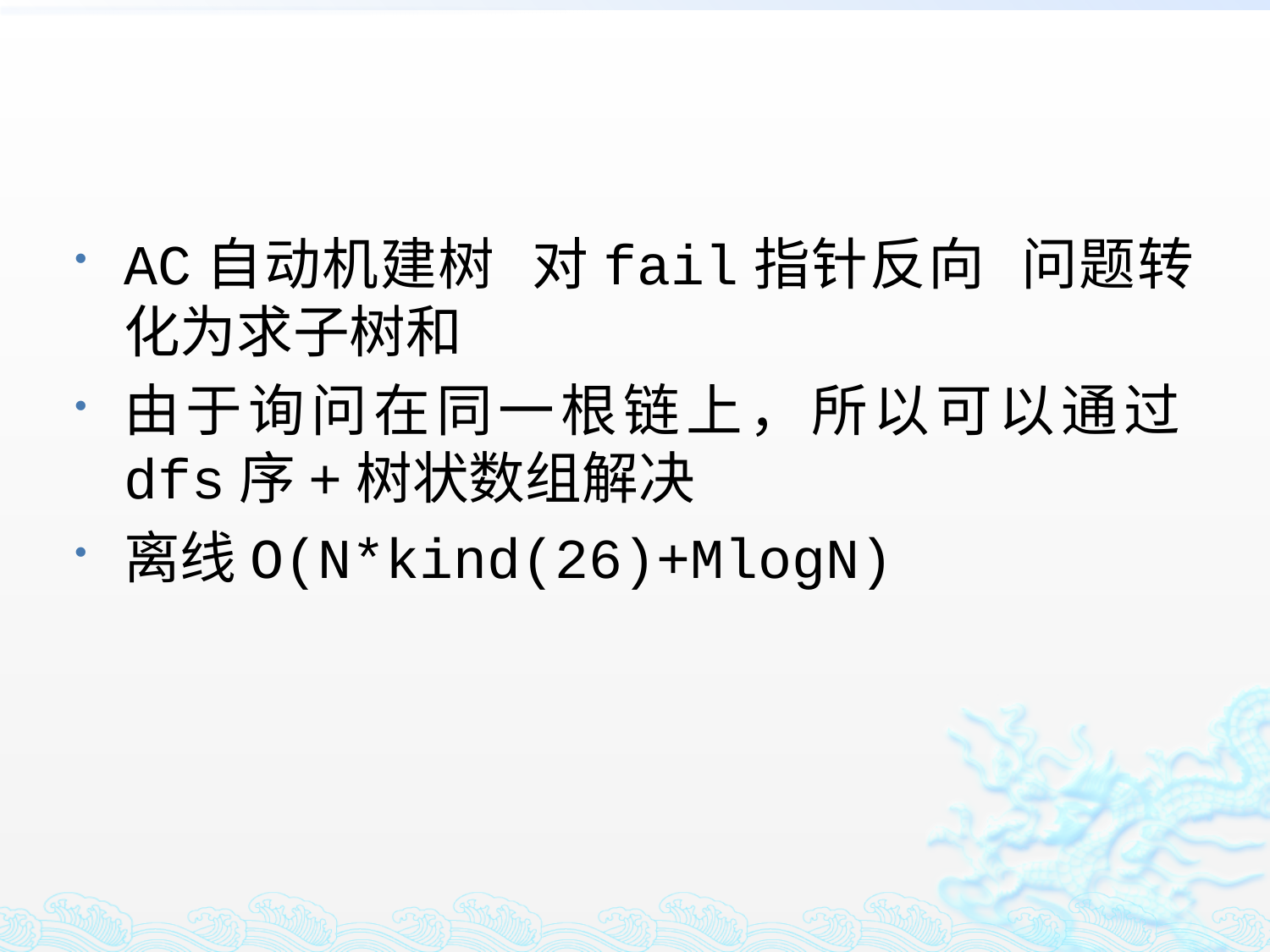

#
AC自动机建树 对fail指针反向 问题转化为求子树和
由于询问在同一根链上，所以可以通过dfs序+树状数组解决
离线O(N*kind(26)+MlogN)